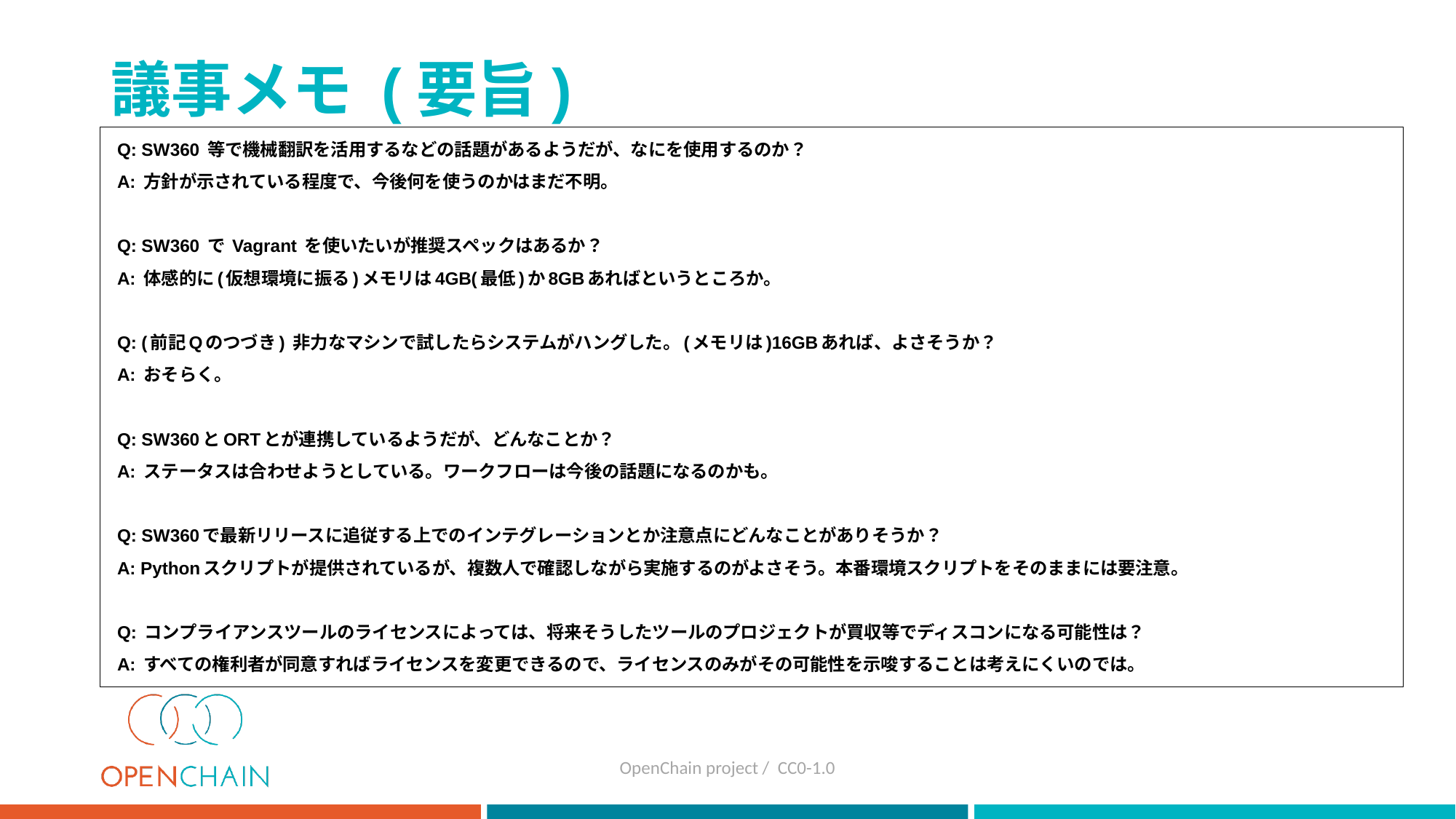

# 議事メモ (要旨)
Q: SW360 等で機械翻訳を活用するなどの話題があるようだが、なにを使用するのか？
A: 方針が示されている程度で、今後何を使うのかはまだ不明。

Q: SW360 で Vagrant を使いたいが推奨スペックはあるか？
A: 体感的に(仮想環境に振る)メモリは4GB(最低)か8GBあればというところか。

Q: (前記Qのつづき) 非力なマシンで試したらシステムがハングした。(メモリは)16GBあれば、よさそうか？
A: おそらく。

Q: SW360とORTとが連携しているようだが、どんなことか？
A: ステータスは合わせようとしている。ワークフローは今後の話題になるのかも。

Q: SW360で最新リリースに追従する上でのインテグレーションとか注意点にどんなことがありそうか？
A: Pythonスクリプトが提供されているが、複数人で確認しながら実施するのがよさそう。本番環境スクリプトをそのままには要注意。

Q: コンプライアンスツールのライセンスによっては、将来そうしたツールのプロジェクトが買収等でディスコンになる可能性は？
A: すべての権利者が同意すればライセンスを変更できるので、ライセンスのみがその可能性を示唆することは考えにくいのでは。

OpenChain project /  CC0-1.0